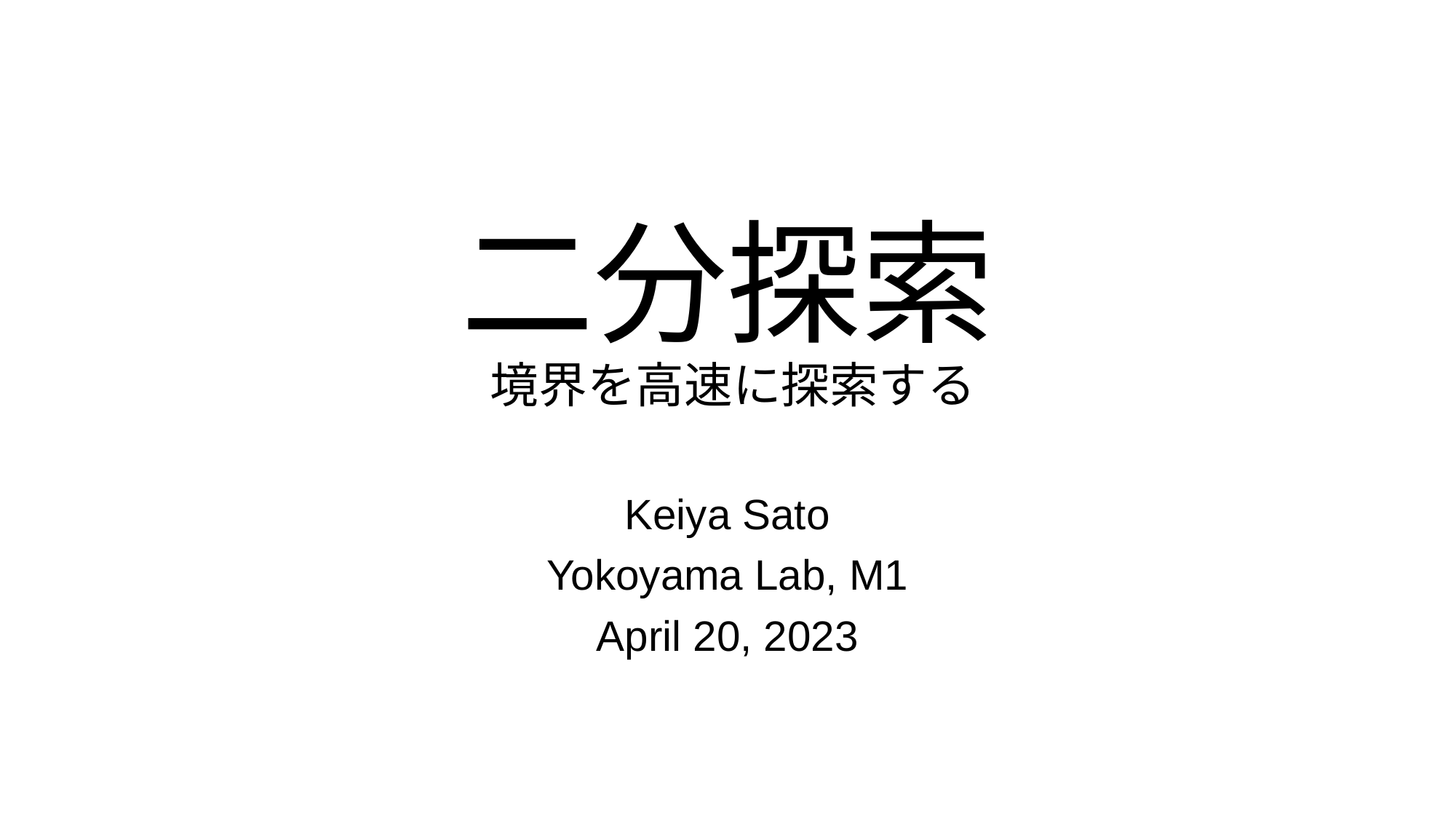

# 二分探索 境界を高速に探索する
Keiya Sato
Yokoyama Lab, M1
April 20, 2023